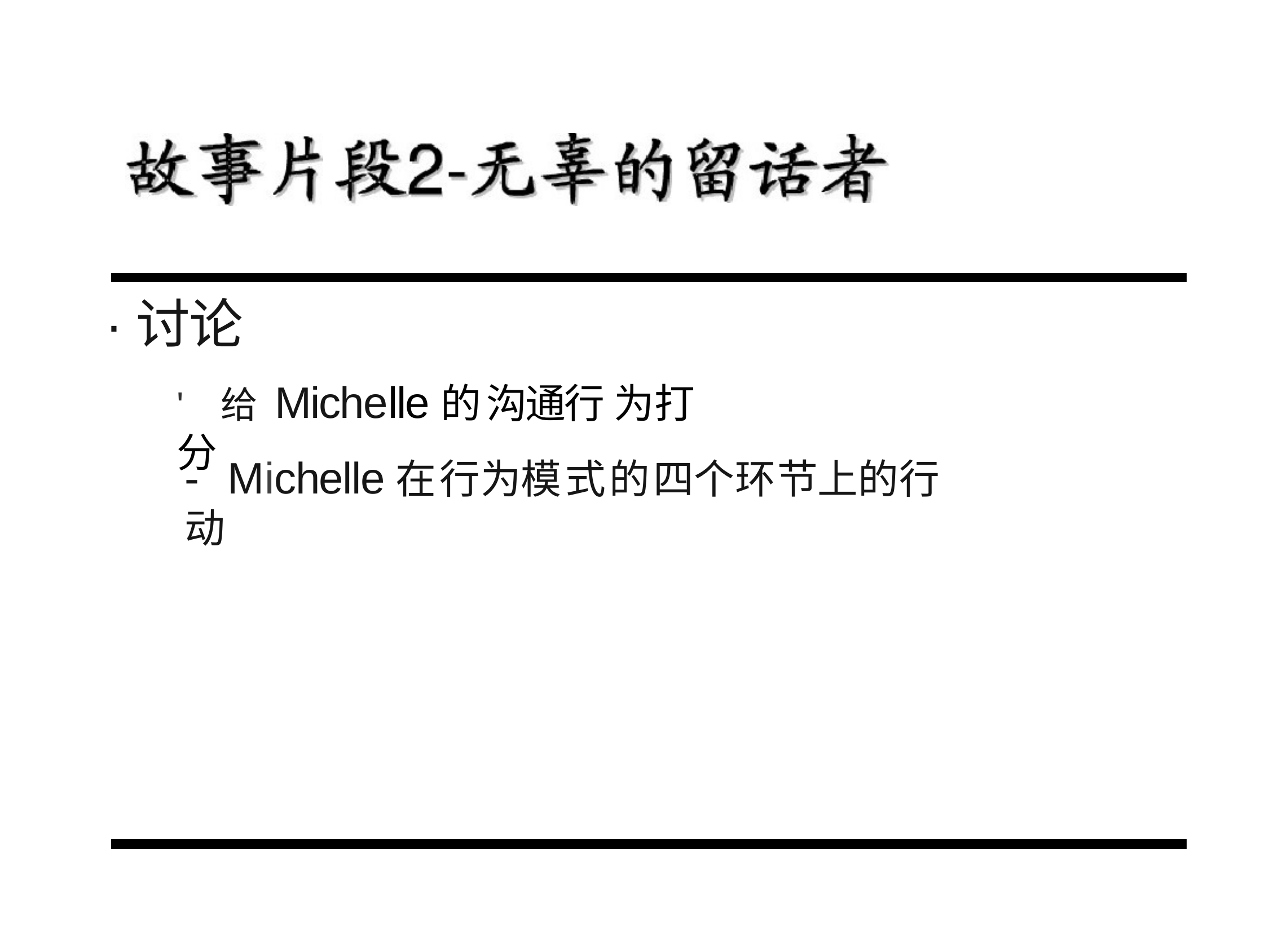

·讨论
' 给 Michelle的沟通行 为打分
-	Michelle在行为模式的四个环节上的行动